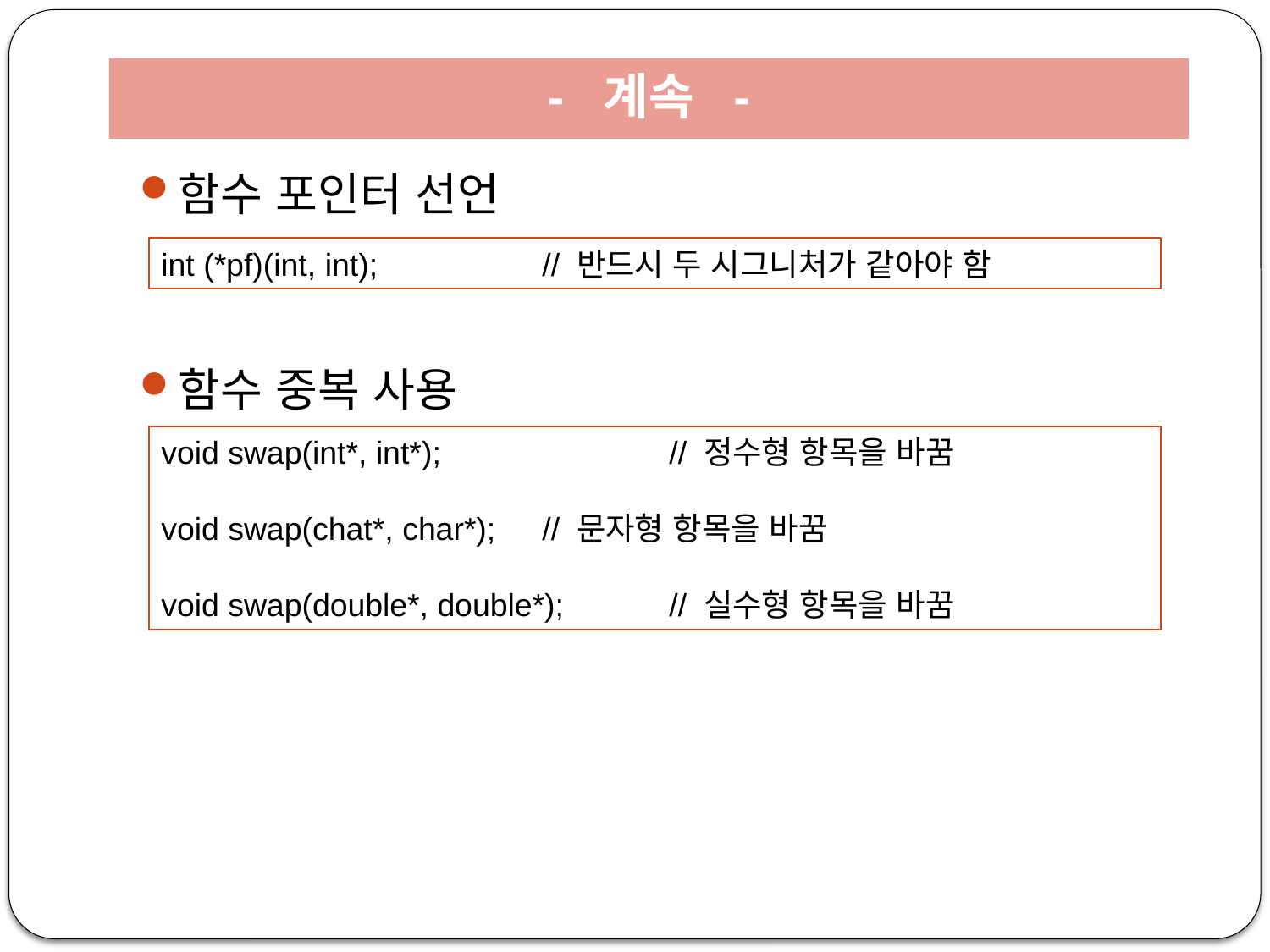

# -  계속  -
함수 포인터 선언

함수 중복 사용
int (*pf)(int, int);   		// 반드시 두 시그니처가 같아야 함
void swap(int*, int*); 		// 정수형 항목을 바꿈

void swap(chat*, char*); 	// 문자형 항목을 바꿈

void swap(double*, double*); 	// 실수형 항목을 바꿈